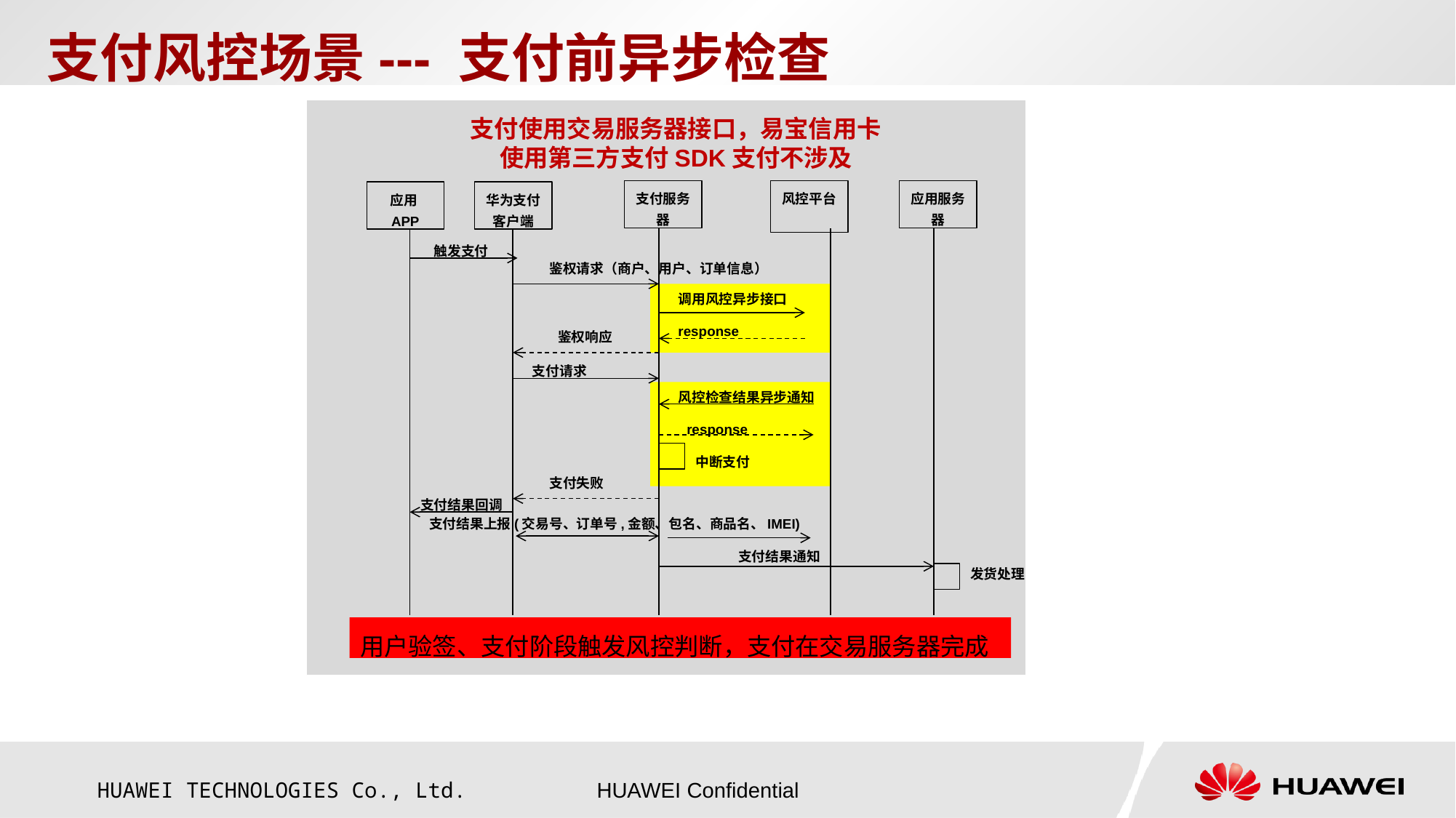

支付风控场景--- 支付前异步检查

支付使用交易服务器接口，易宝信用卡
使用第三方支付SDK支付不涉及

支付服务器
风控平台
应用服务器
应用APP
华为支付客户端
触发支付
鉴权请求（商户、用户、订单信息）
调用风控异步接口

response
鉴权响应
支付请求
风控检查结果异步通知

response

中断支付
支付失败
支付结果回调
支付结果上报(交易号、订单号,金额、包名、商品名、IMEI)
支付结果通知
发货处理

用户验签、支付阶段触发风控判断，支付在交易服务器完成